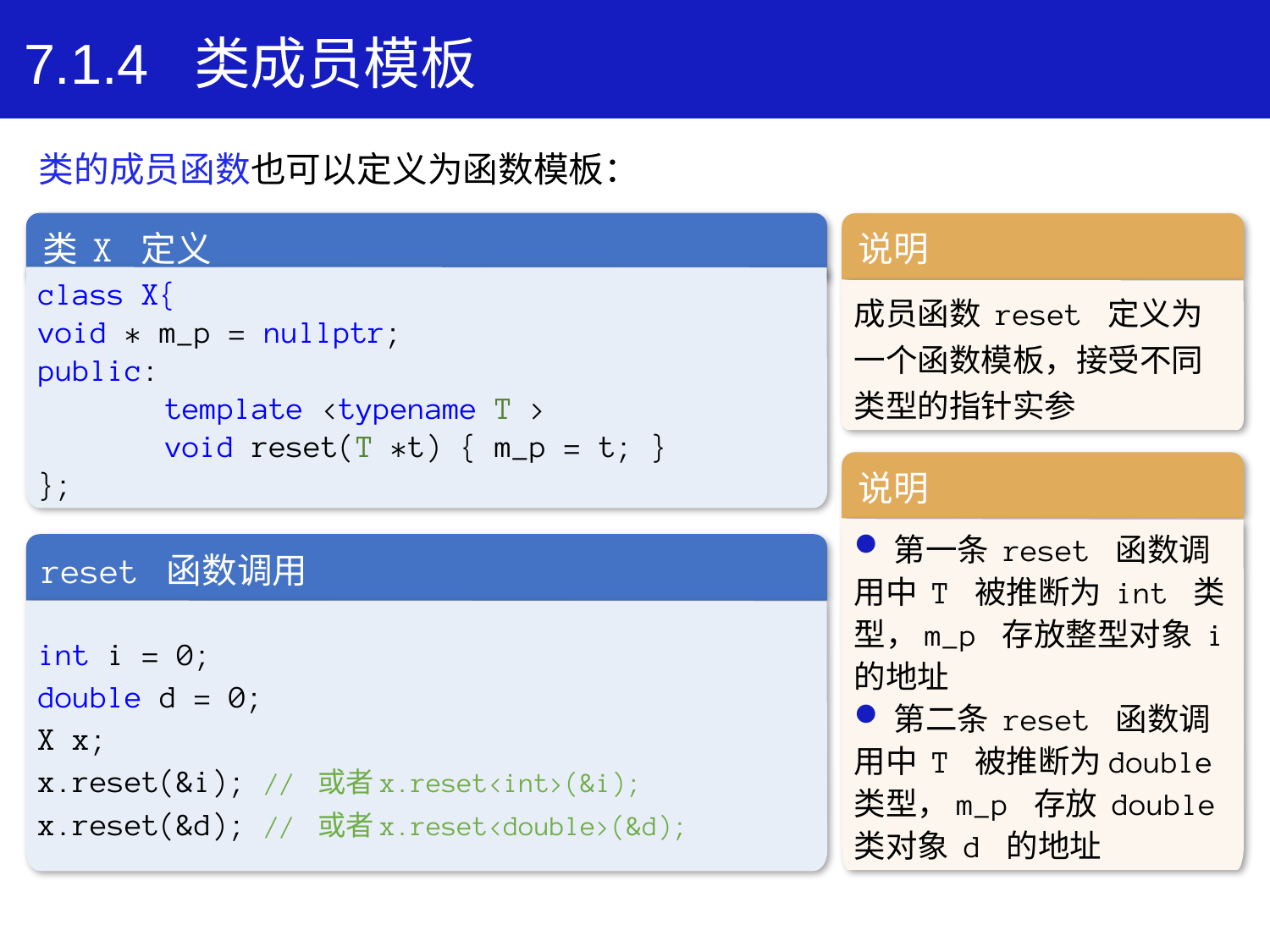

7.1.4  类成员模板
类的成员函数也可以定义为函数模板：
类 X 定义
class X{
void * m_p = nullptr;
public:
	template <typename T >
	void reset(T *t) { m_p = t; }
};
说明
成员函数 reset 定义为
一个函数模板，接受不同
类型的指针实参
学习目标
说明
第一条 reset 函数调
用中 T 被推断为 int 类型，m_p 存放整型对象 i 的地址
第二条 reset 函数调
用中 T 被推断为double 类型，m_p 存放 double 类对象 d 的地址
reset 函数调用
int i = 0;
double d = 0;
X x;
x.reset(&i); // 或者x.reset<int>(&i);
x.reset(&d); // 或者x.reset<double>(&d);
19